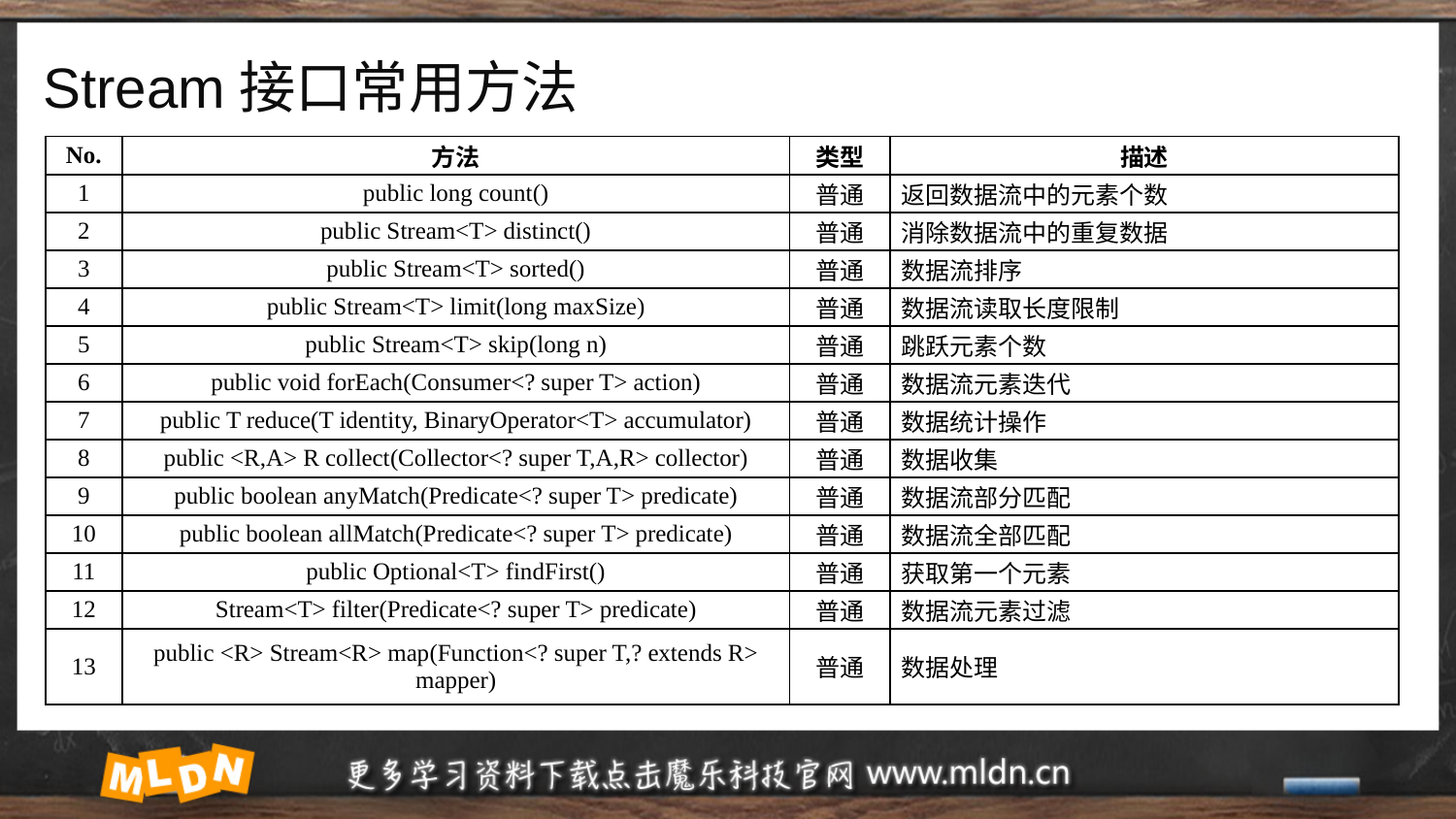

# Stream接口常用方法
| No. | 方法 | 类型 | 描述 |
| --- | --- | --- | --- |
| 1 | public long count() | 普通 | 返回数据流中的元素个数 |
| 2 | public Stream<T> distinct() | 普通 | 消除数据流中的重复数据 |
| 3 | public Stream<T> sorted() | 普通 | 数据流排序 |
| 4 | public Stream<T> limit​(long maxSize) | 普通 | 数据流读取长度限制 |
| 5 | public Stream<T> skip​(long n) | 普通 | 跳跃元素个数 |
| 6 | public void forEach​(Consumer<? super T> action) | 普通 | 数据流元素迭代 |
| 7 | public T reduce​(T identity, BinaryOperator<T> accumulator) | 普通 | 数据统计操作 |
| 8 | public <R,A> R collect​(Collector<? super T,A,R> collector) | 普通 | 数据收集 |
| 9 | public boolean anyMatch​(Predicate<? super T> predicate) | 普通 | 数据流部分匹配 |
| 10 | public boolean allMatch​(Predicate<? super T> predicate) | 普通 | 数据流全部匹配 |
| 11 | public Optional<T> findFirst() | 普通 | 获取第一个元素 |
| 12 | Stream<T> filter​(Predicate<? super T> predicate) | 普通 | 数据流元素过滤 |
| 13 | public <R> Stream<R> map​(Function<? super T,? extends R> mapper) | 普通 | 数据处理 |